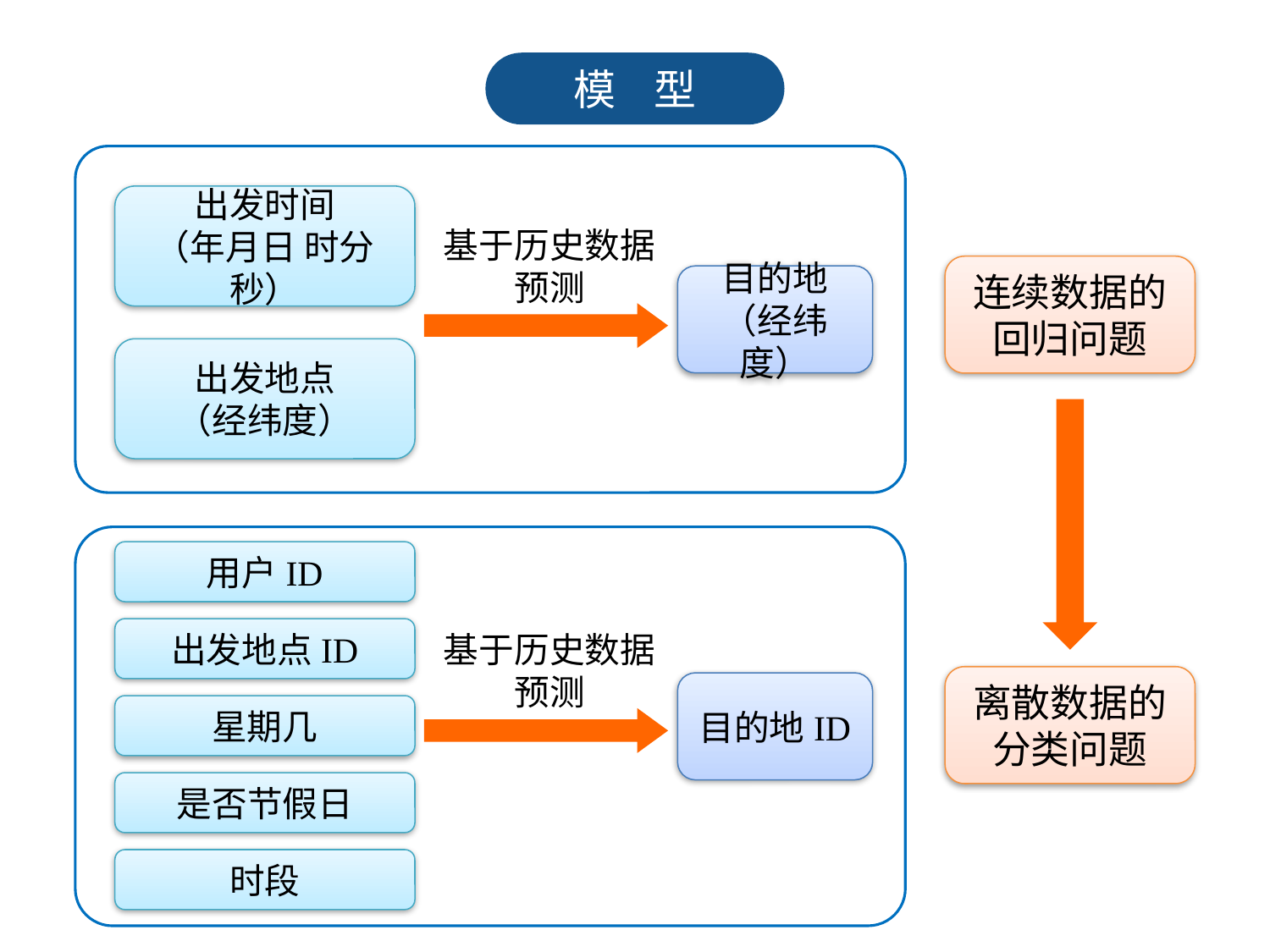

模    型

出发时间
（年月日 时分秒）
基于历史数据
预测
连续数据的回归问题
目的地
（经纬度）

出发地点
（经纬度）

用户ID
出发地点ID
基于历史数据
预测
离散数据的分类问题
目的地ID
星期几

是否节假日
时段